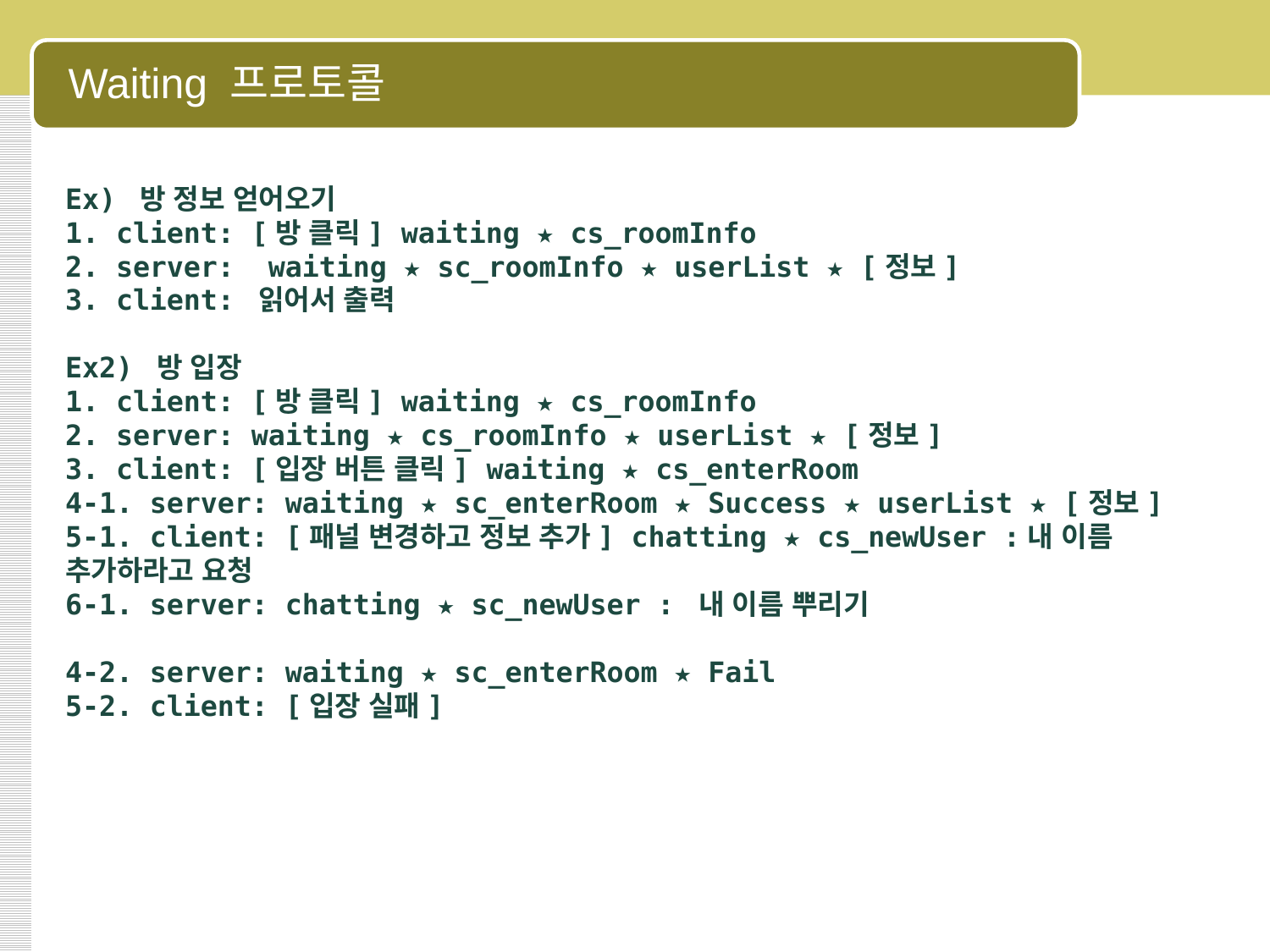

# Waiting 프로토콜
Ex) 방 정보 얻어오기
1. client: [방 클릭] waiting ★ cs_roomInfo
2. server:  waiting ★ sc_roomInfo ★ userList ★ [정보]
3. client: 읽어서 출력

Ex2) 방 입장
1. client: [방 클릭] waiting ★ cs_roomInfo
2. server: waiting ★ cs_roomInfo ★ userList ★ [정보]
3. client: [입장 버튼 클릭] waiting ★ cs_enterRoom
4-1. server: waiting ★ sc_enterRoom ★ Success ★ userList ★ [정보]
5-1. client: [패널 변경하고 정보 추가] chatting ★ cs_newUser :내 이름 추가하라고 요청
6-1. server: chatting ★ sc_newUser : 내 이름 뿌리기

4-2. server: waiting ★ sc_enterRoom ★ Fail
5-2. client: [입장 실패]